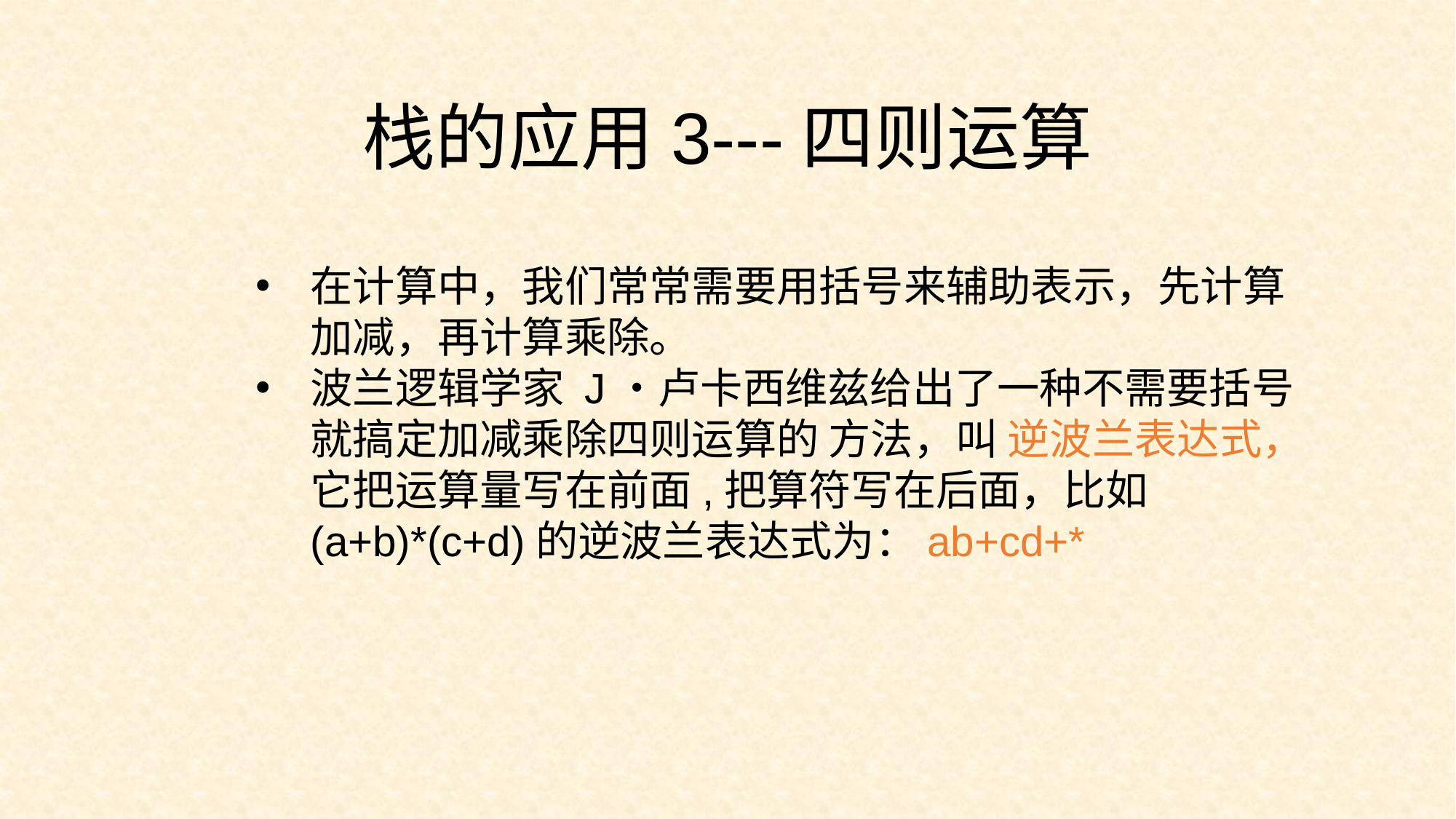

栈的应用3---四则运算
在计算中，我们常常需要用括号来辅助表示，先计算加减，再计算乘除。
波兰逻辑学家 J・卢卡西维兹给出了一种不需要括号就搞定加减乘除四则运算的 方法，叫 逆波兰表达式，它把运算量写在前面,把算符写在后面，比如  (a+b)*(c+d)的逆波兰表达式为：ab+cd+*